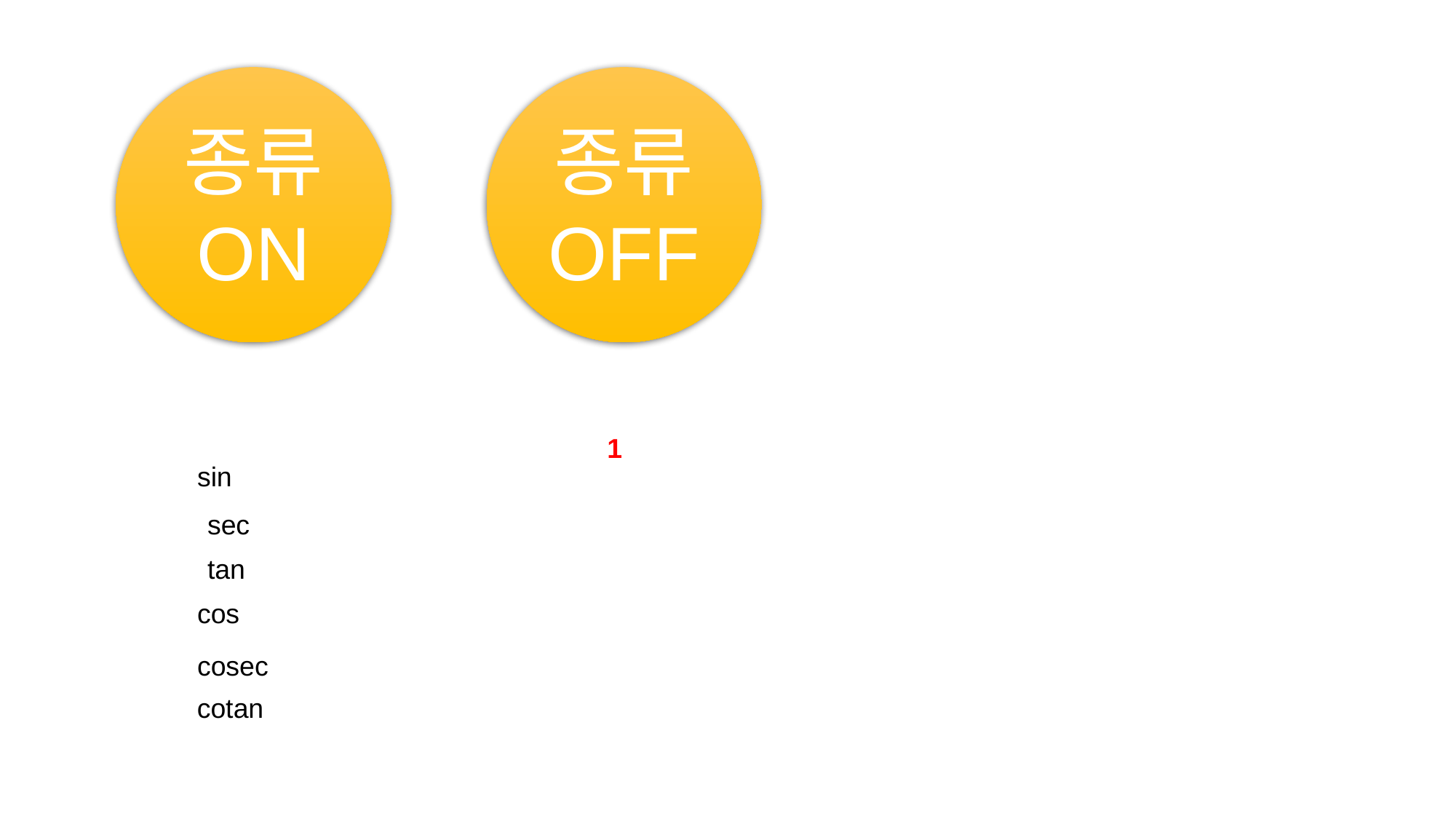

종류
ON
종류
OFF
1
sin
sec
tan
cos
cosec
cotan